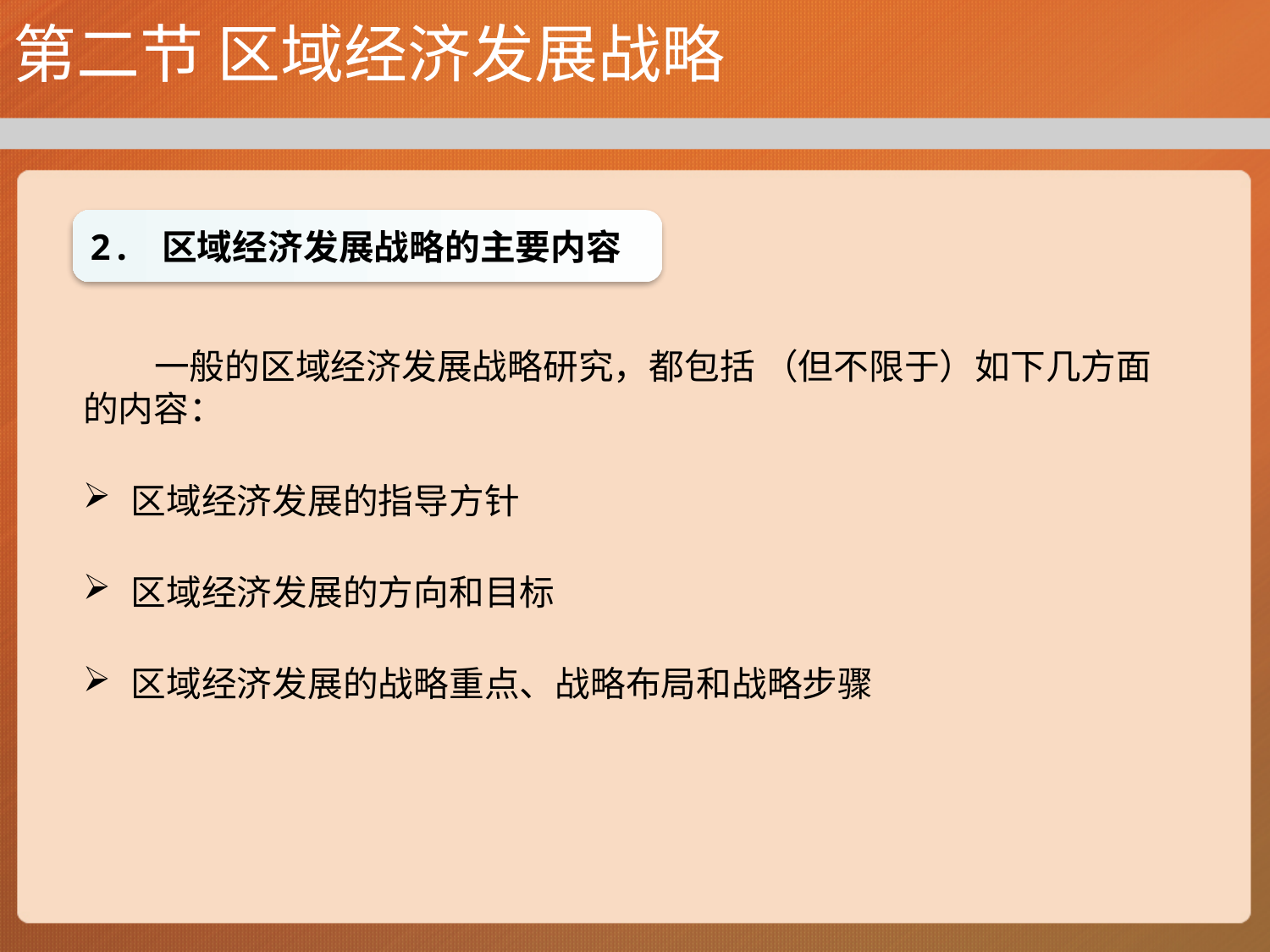

# 第二节 区域经济发展战略

2. 区域经济发展战略的主要内容

        一般的区域经济发展战略研究，都包括 （但不限于）如下几方面的内容：
区域经济发展的指导方针
区域经济发展的方向和目标
区域经济发展的战略重点、战略布局和战略步骤